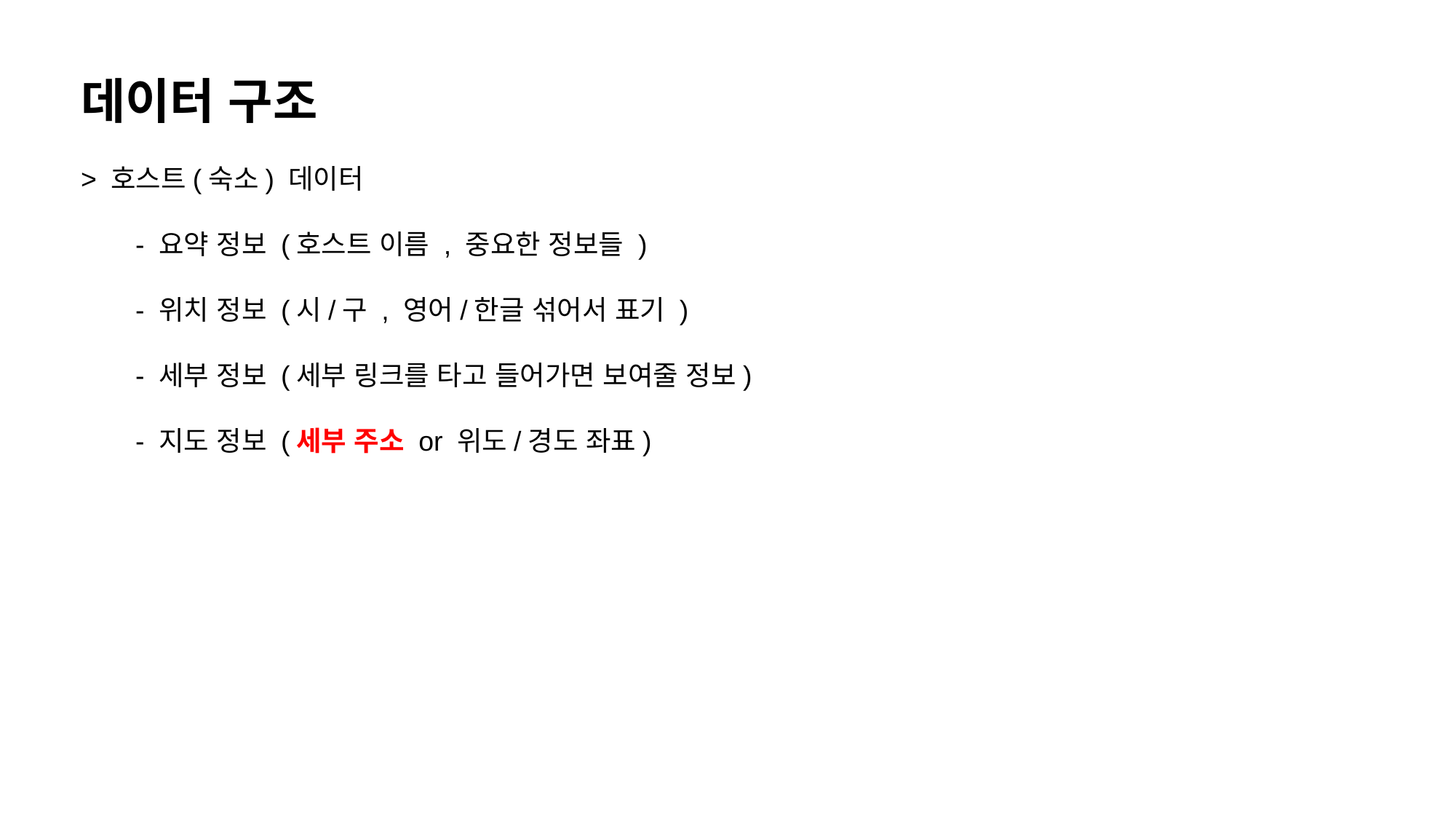

데이터 구조

> 호스트(숙소) 데이터

- 요약 정보 (호스트 이름 , 중요한 정보들 )

- 위치 정보 (시/구 , 영어/한글 섞어서 표기 )

- 세부 정보 (세부 링크를 타고 들어가면 보여줄 정보)

- 지도 정보 (세부 주소 or 위도/경도 좌표)